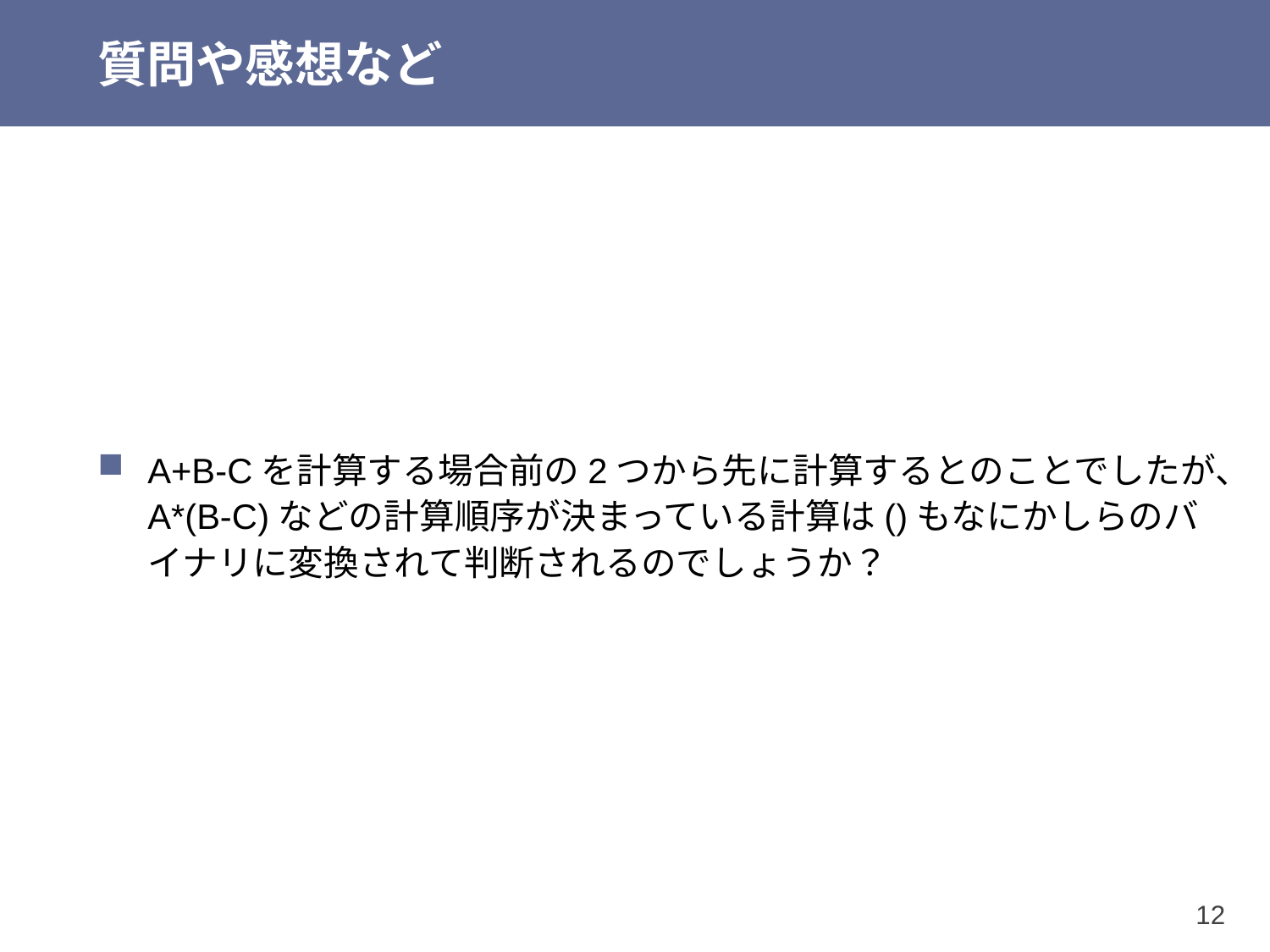

# 質問や感想など
A+B-Cを計算する場合前の2つから先に計算するとのことでしたが、A*(B-C)などの計算順序が決まっている計算は()もなにかしらのバイナリに変換されて判断されるのでしょうか？